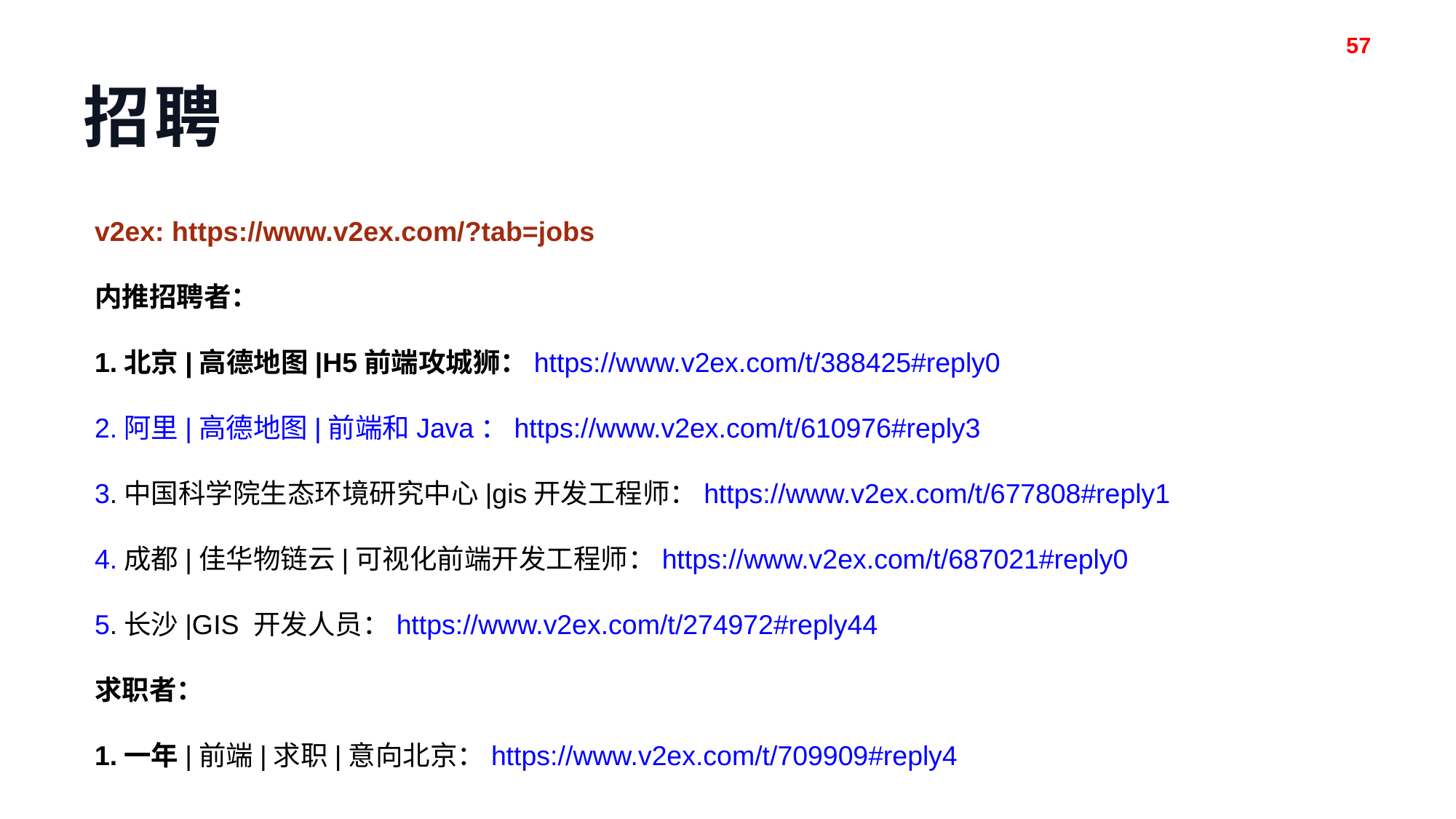

# 招聘
v2ex: https://www.v2ex.com/?tab=jobs
内推招聘者：1.北京|高德地图|H5前端攻城狮：https://www.v2ex.com/t/388425#reply02.阿里|高德地图|前端和Java：https://www.v2ex.com/t/610976#reply33.中国科学院生态环境研究中心|gis开发工程师：https://www.v2ex.com/t/677808#reply14.成都|佳华物链云|可视化前端开发工程师：https://www.v2ex.com/t/687021#reply05.长沙|GIS 开发人员：https://www.v2ex.com/t/274972#reply44
求职者：1.一年|前端|求职|意向北京：https://www.v2ex.com/t/709909#reply4